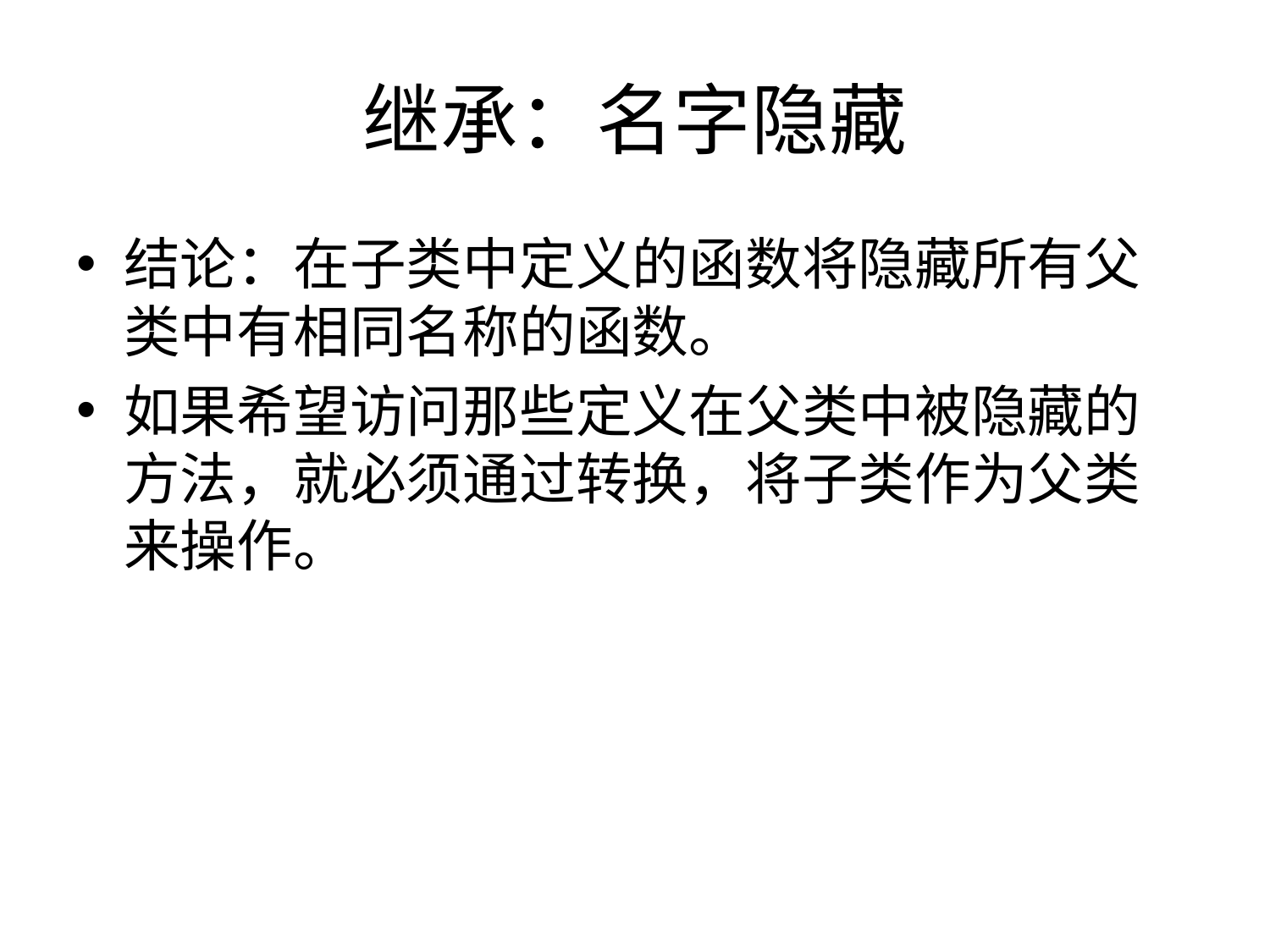

# 继承：名字隐藏
结论：在子类中定义的函数将隐藏所有父类中有相同名称的函数。
如果希望访问那些定义在父类中被隐藏的方法，就必须通过转换，将子类作为父类来操作。